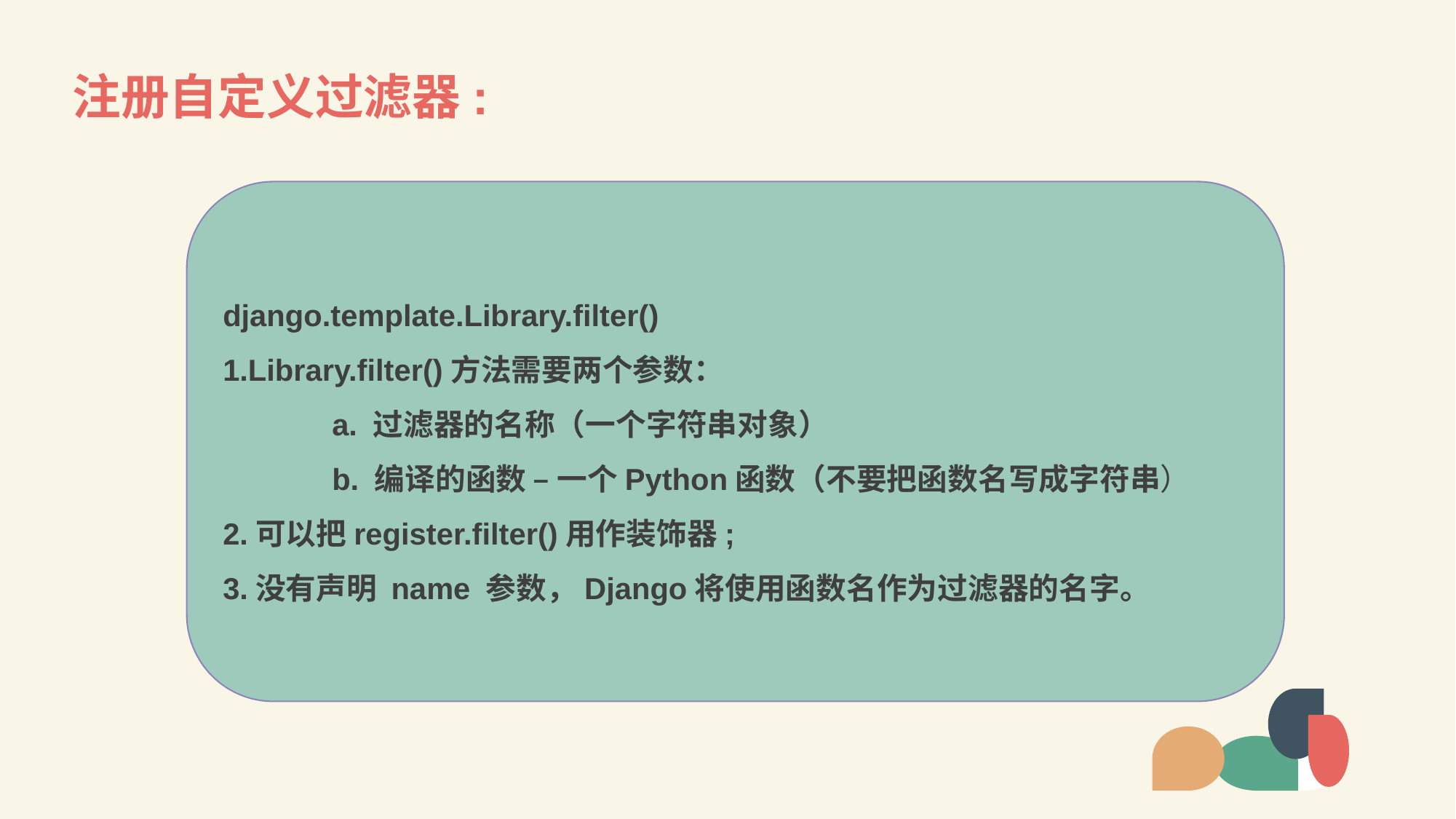

# 注册自定义过滤器:
django.template.Library.filter()
1.Library.filter()方法需要两个参数：
	a. 过滤器的名称（一个字符串对象）
	b. 编译的函数 – 一个Python函数（不要把函数名写成字符串）
2.可以把register.filter()用作装饰器;
3.没有声明 name 参数，Django将使用函数名作为过滤器的名字。

LOREM